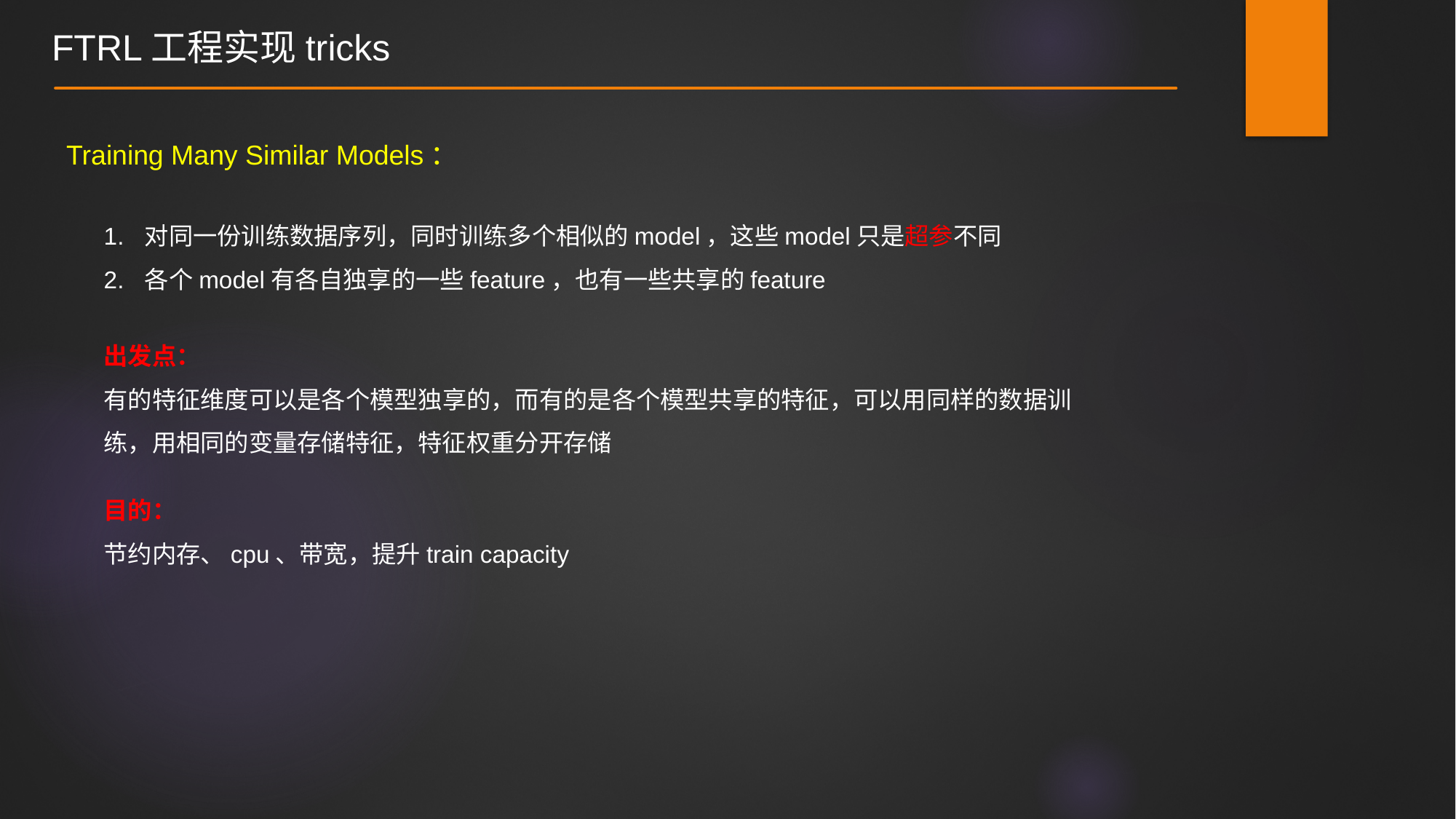

FTRL工程实现tricks
Training Many Similar Models：
对同一份训练数据序列，同时训练多个相似的model，这些model只是超参不同
各个model有各自独享的一些feature，也有一些共享的feature

出发点：
有的特征维度可以是各个模型独享的，而有的是各个模型共享的特征，可以用同样的数据训练，用相同的变量存储特征，特征权重分开存储

目的：
节约内存、cpu、带宽，提升train capacity